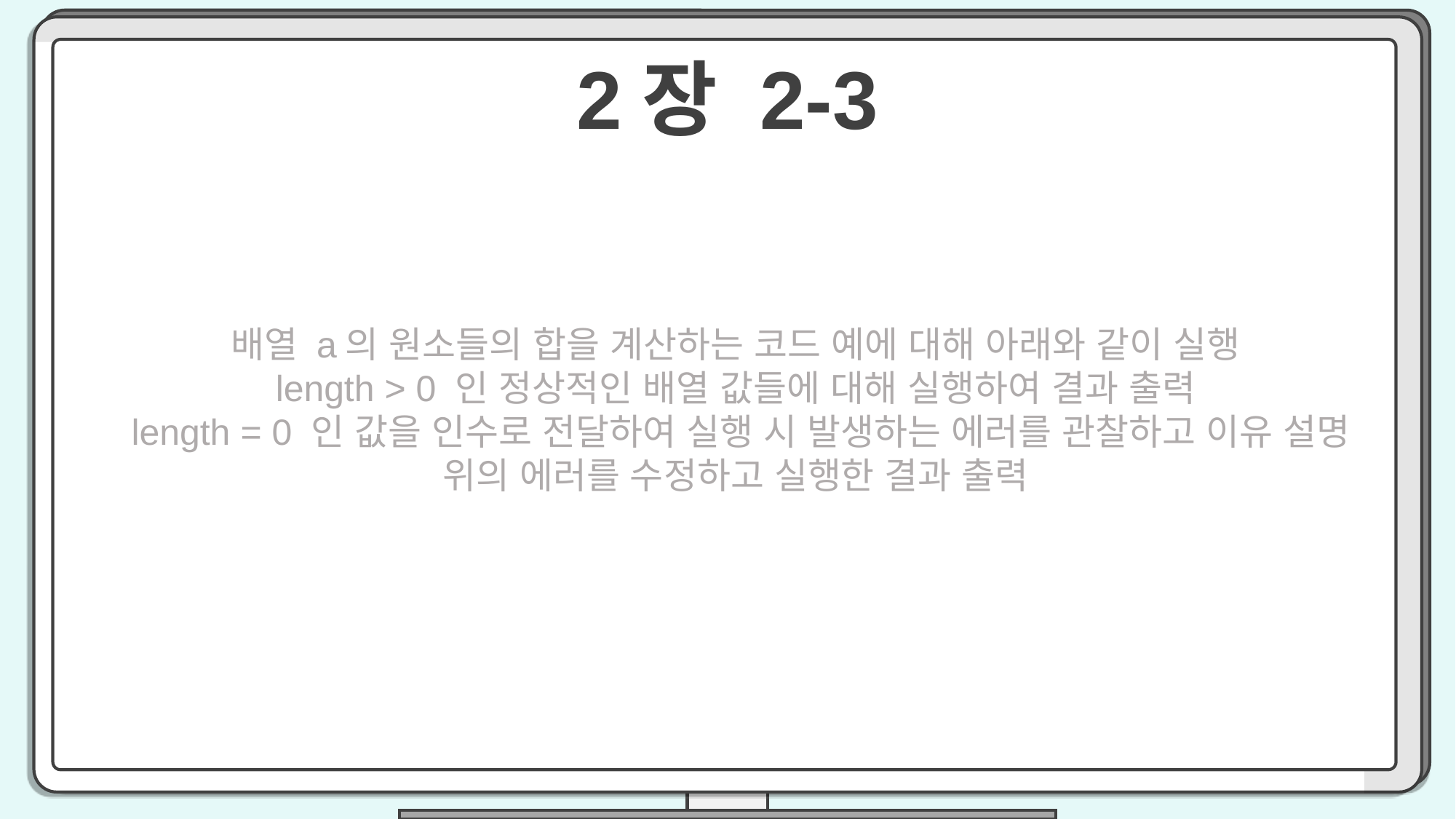

2장 2-3
배열 a의 원소들의 합을 계산하는 코드 예에 대해 아래와 같이 실행
length > 0 인 정상적인 배열 값들에 대해 실행하여 결과 출력
 length = 0 인 값을 인수로 전달하여 실행 시 발생하는 에러를 관찰하고 이유 설명
위의 에러를 수정하고 실행한 결과 출력